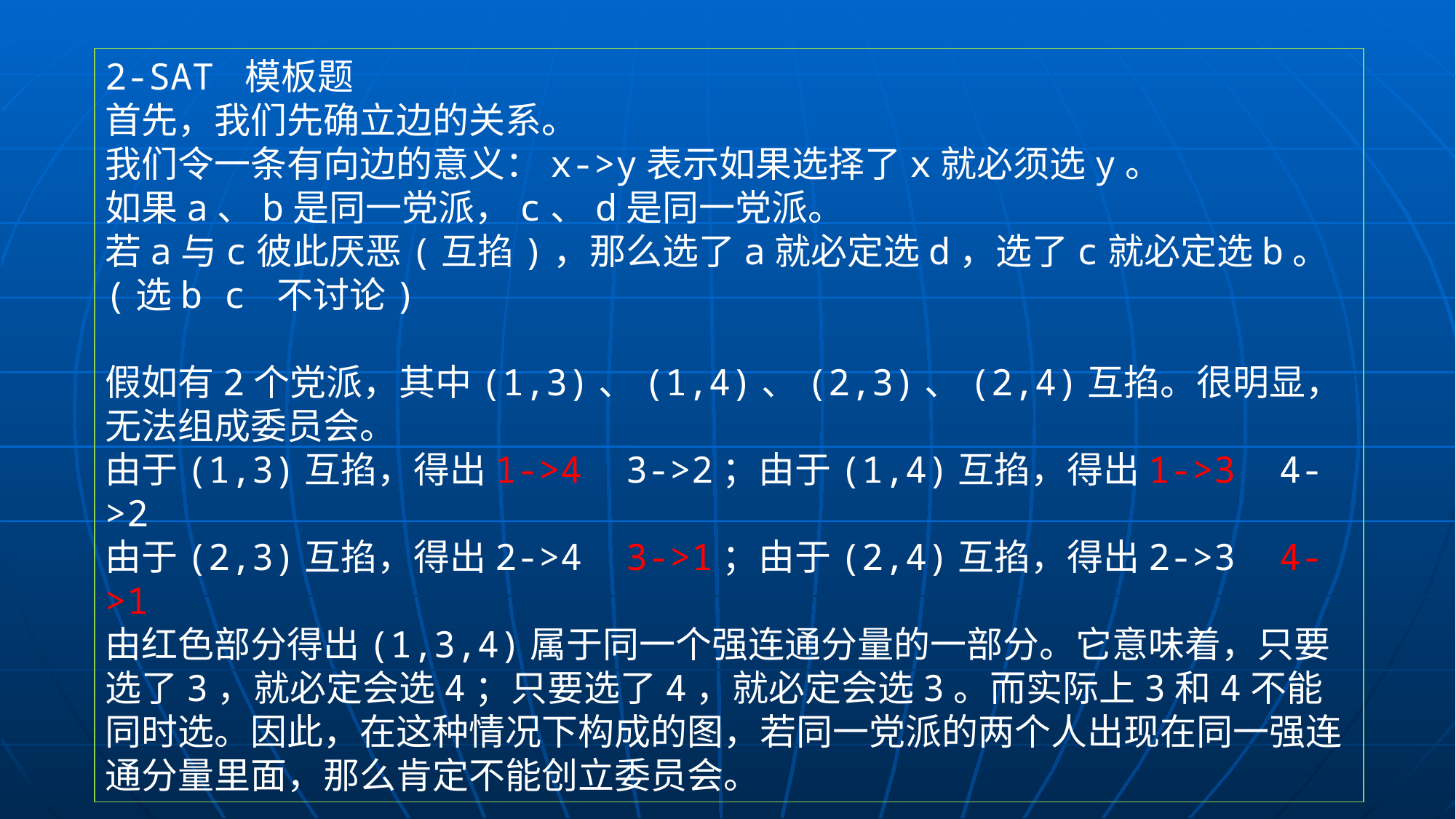

2-SAT 模板题
首先，我们先确立边的关系。
我们令一条有向边的意义：x->y表示如果选择了x就必须选y。
如果a、b是同一党派，c、d是同一党派。
若a与c彼此厌恶(互掐)，那么选了a就必定选d，选了c就必定选b。
(选b c 不讨论)

假如有2个党派，其中(1,3)、(1,4)、(2,3)、(2,4)互掐。很明显，无法组成委员会。
由于(1,3)互掐，得出1->4  3->2；由于(1,4)互掐，得出1->3  4->2
由于(2,3)互掐，得出2->4  3->1；由于(2,4)互掐，得出2->3  4->1
由红色部分得出(1,3,4)属于同一个强连通分量的一部分。它意味着，只要选了3，就必定会选4；只要选了4，就必定会选3。而实际上3和4不能同时选。因此，在这种情况下构成的图，若同一党派的两个人出现在同一强连通分量里面，那么肯定不能创立委员会。